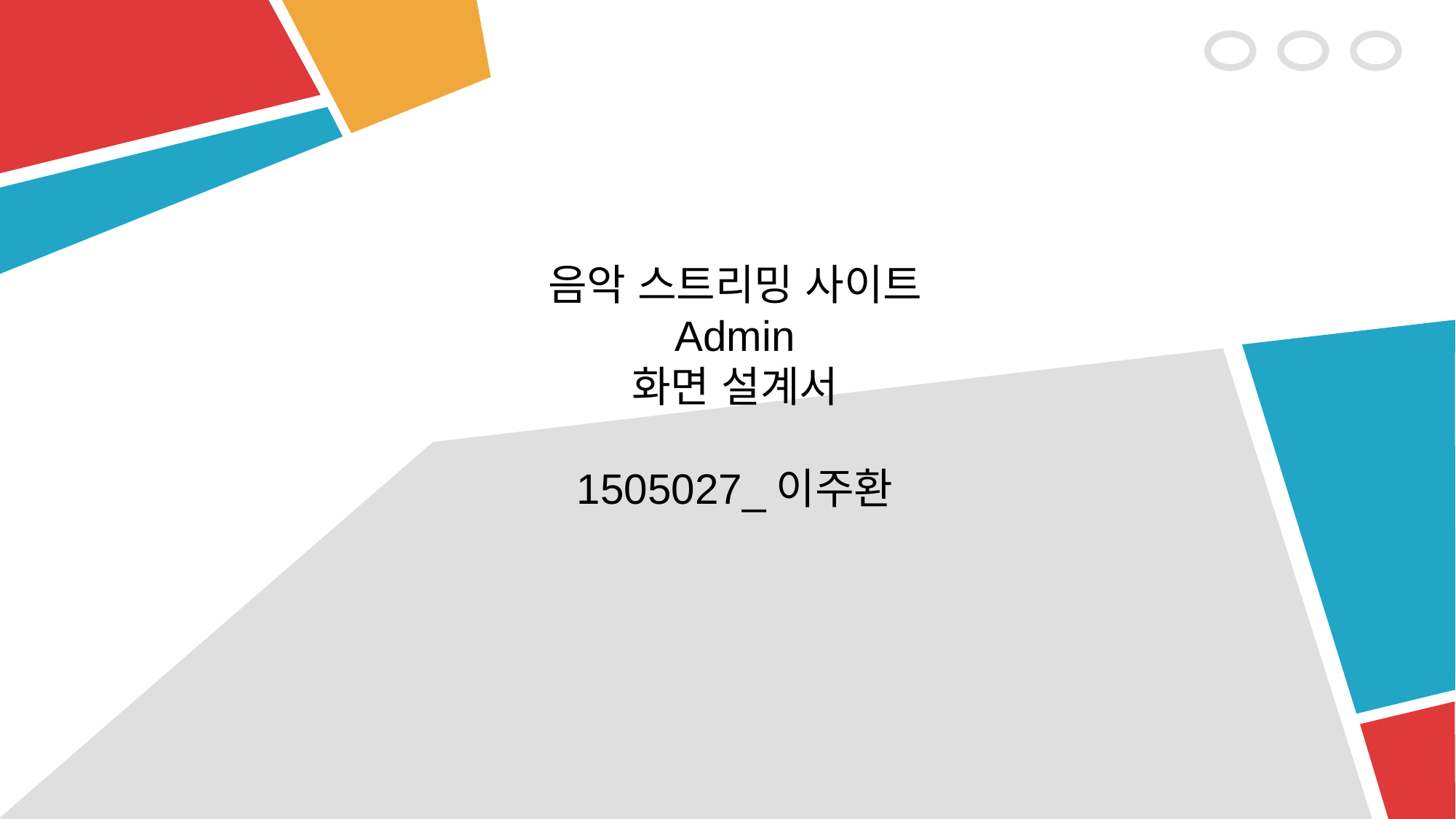

음악 스트리밍 사이트
Admin
화면 설계서

1505027_이주환